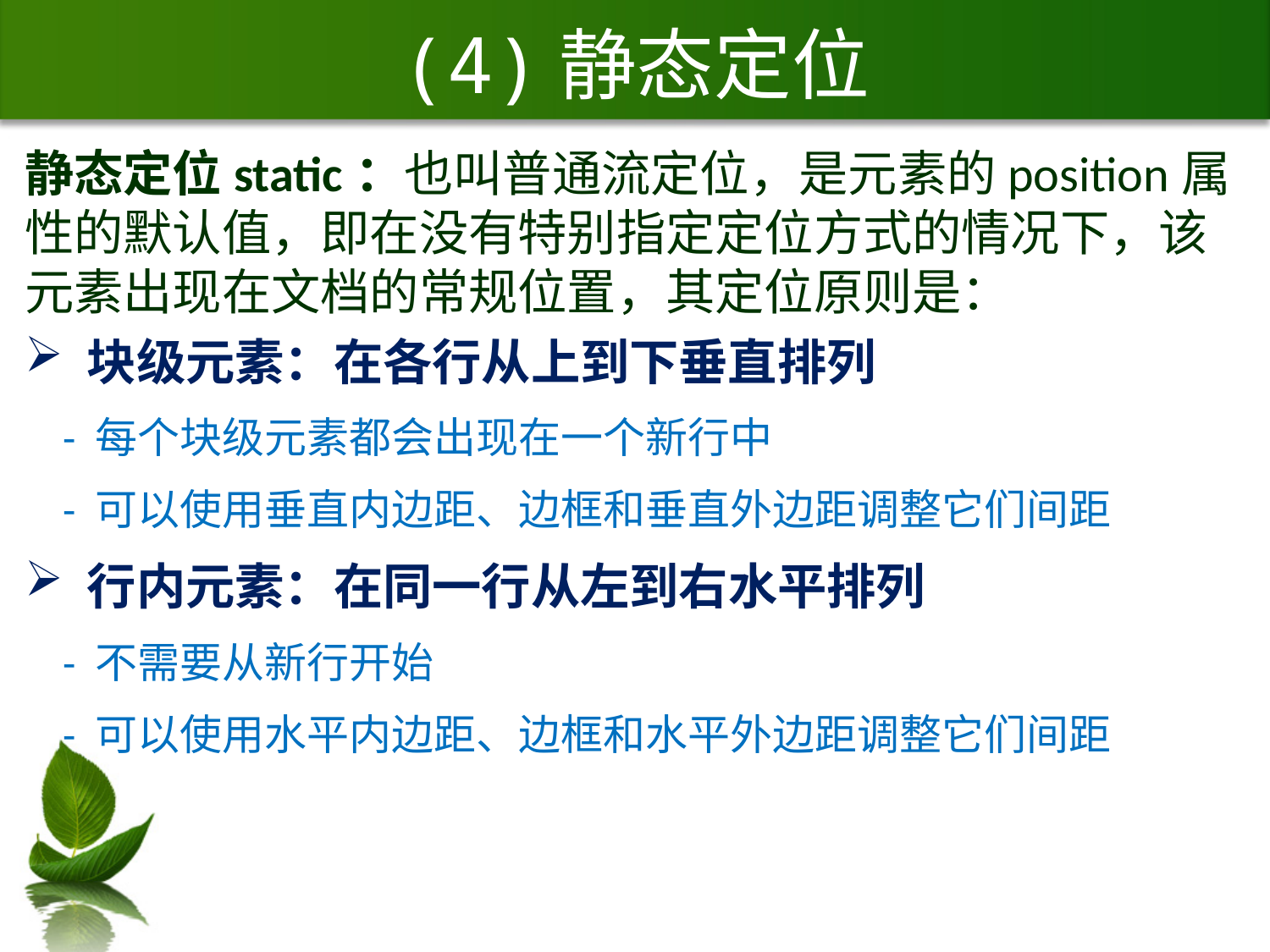

# (4)静态定位
静态定位static：也叫普通流定位，是元素的position属性的默认值，即在没有特别指定定位方式的情况下，该元素出现在文档的常规位置，其定位原则是：
 块级元素：在各行从上到下垂直排列
    - 每个块级元素都会出现在一个新行中
    - 可以使用垂直内边距、边框和垂直外边距调整它们间距
 行内元素：在同一行从左到右水平排列
    - 不需要从新行开始
    - 可以使用水平内边距、边框和水平外边距调整它们间距